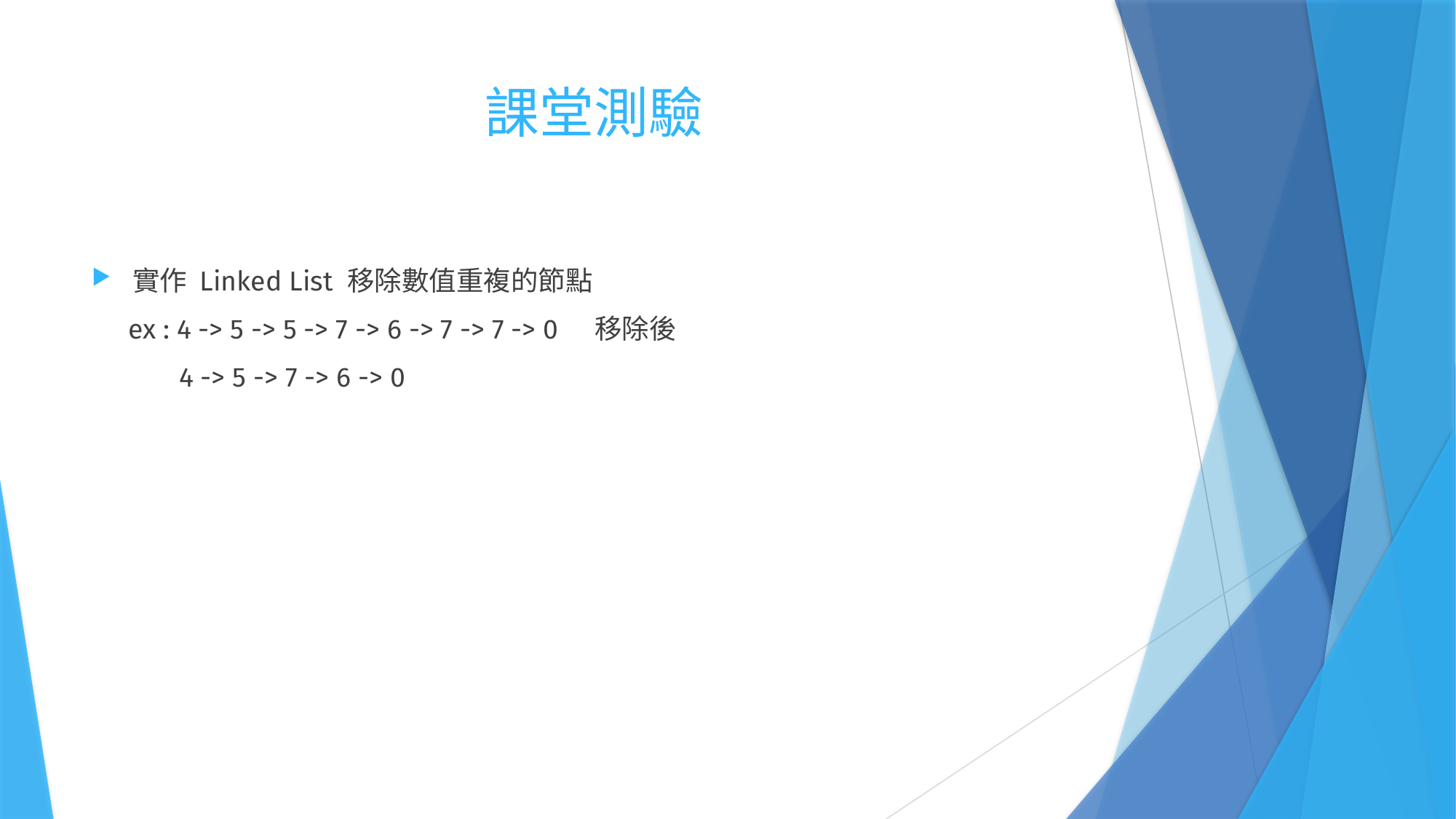

# 課堂測驗
實作 Linked List 移除數值重複的節點
     ex : 4 -> 5 -> 5 -> 7 -> 6 -> 7 -> 7 -> 0    移除後
            4 -> 5 -> 7 -> 6 -> 0